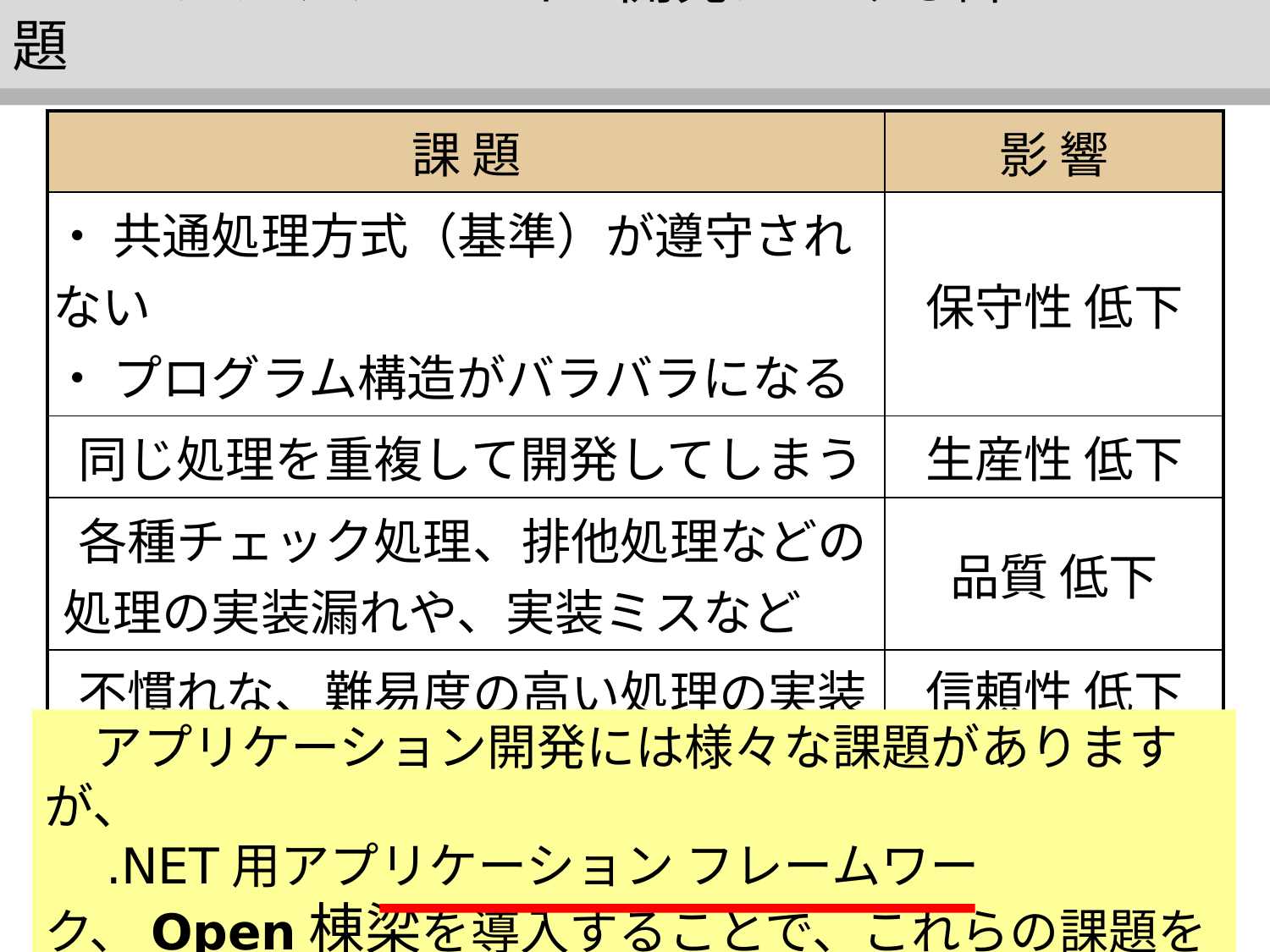

1.4. アプリケーション開発における課題
| 課 題 | 影 響 |
| --- | --- |
| ・ 共通処理方式（基準）が遵守されない ・ プログラム構造がバラバラになる | 保守性 低下 |
| 同じ処理を重複して開発してしまう | 生産性 低下 |
| 各種チェック処理、排他処理などの 処理の実装漏れや、実装ミスなど | 品質 低下 |
| 不慣れな、難易度の高い処理の実装 | 信頼性 低下 |
| ・ SQLの組み立て実装ミス ・ 入力値サニタイジング等の処置漏れ | セキュリティ 脆弱性 |
　アプリケーション開発には様々な課題がありますが、
　.NET用アプリケーション フレームワーク、Open棟梁を導入することで、これらの課題を解決できます。